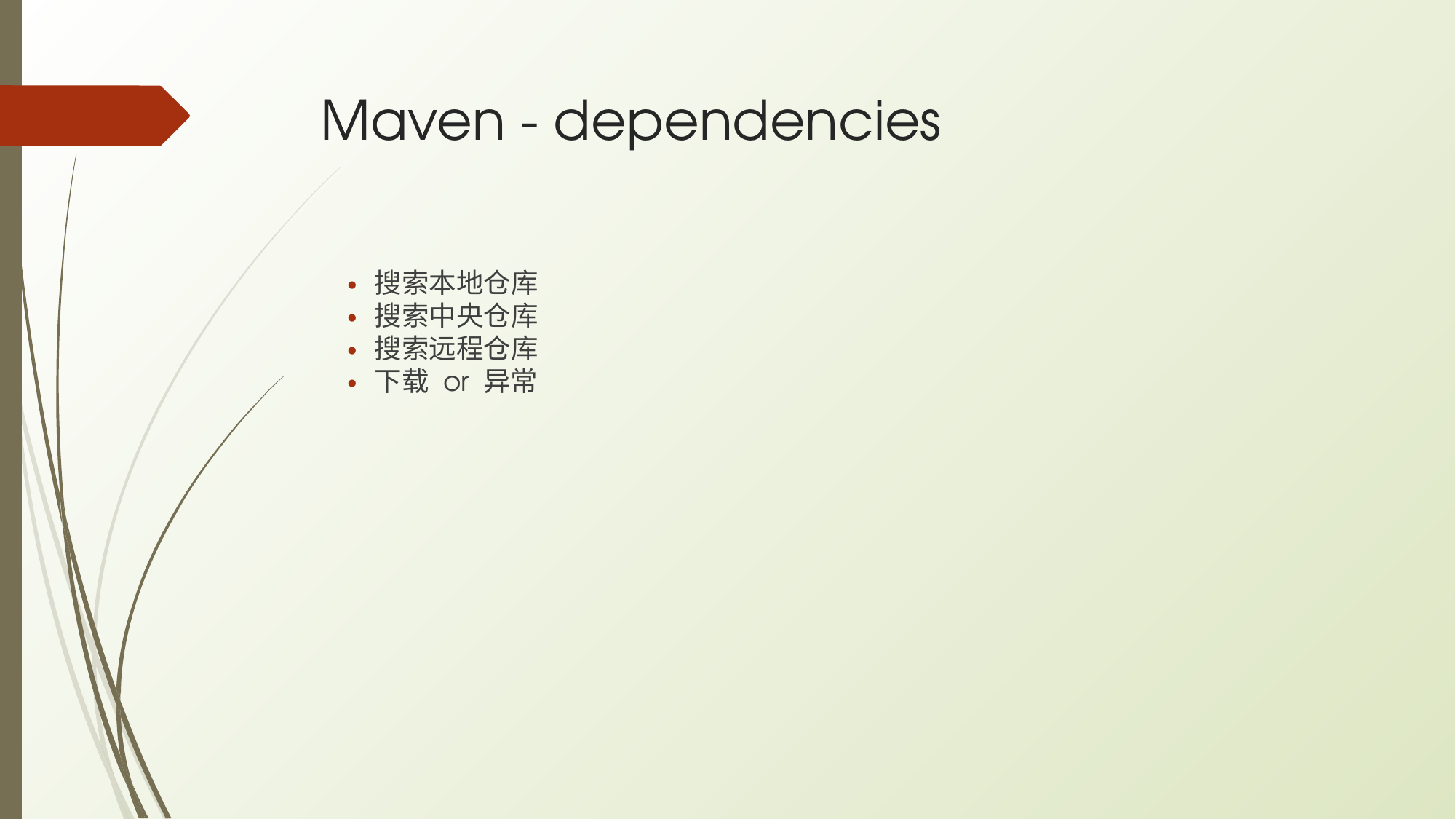

# Maven - dependencies
搜索本地仓库
搜索中央仓库
搜索远程仓库
下载 or 异常